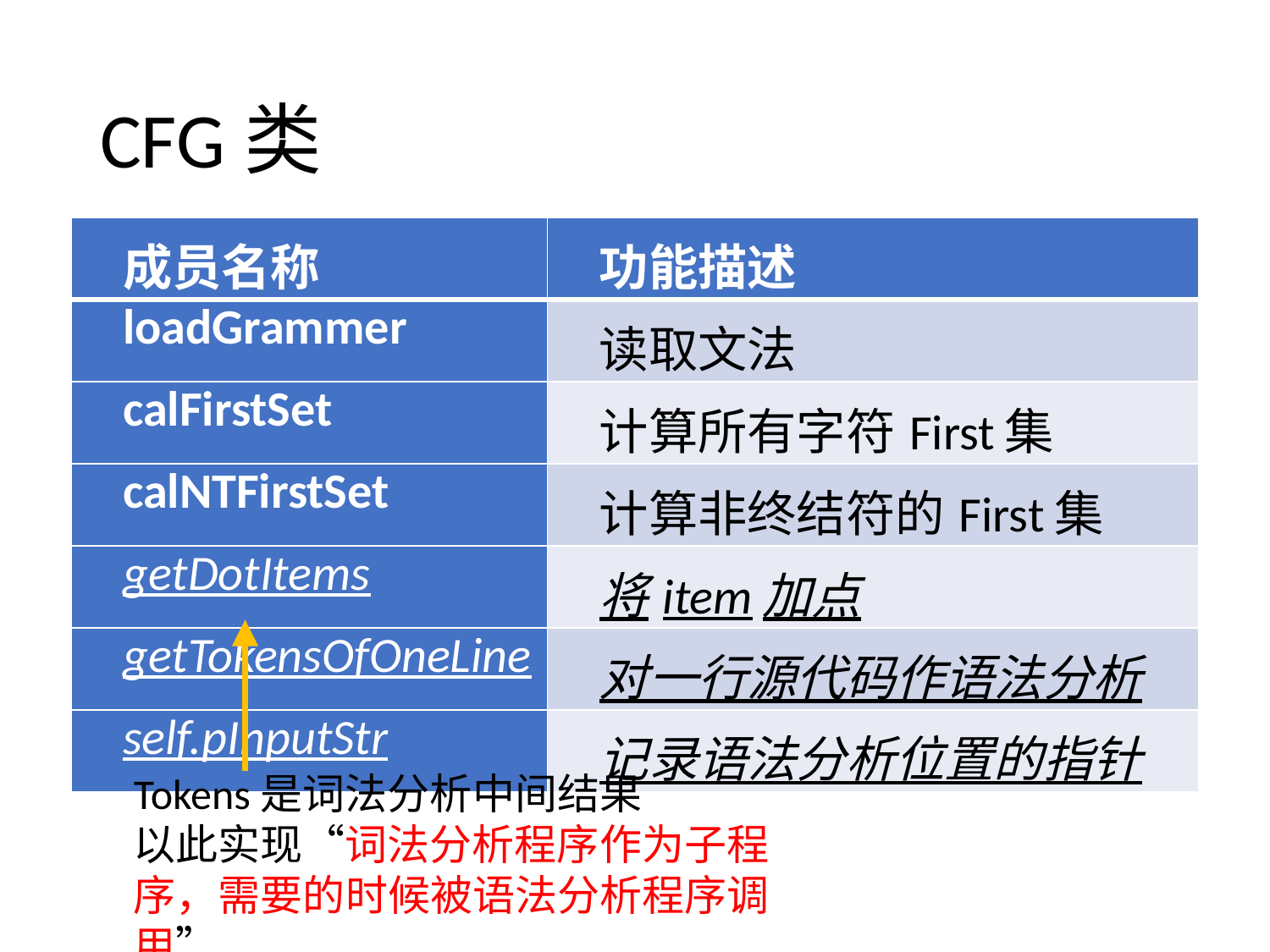

# CFG类
| 成员名称 | 功能描述 |
| --- | --- |
| loadGrammer | 读取文法 |
| calFirstSet | 计算所有字符First集 |
| calNTFirstSet | 计算非终结符的First集 |
| getDotItems | 将item加点 |
| getTokensOfOneLine | 对一行源代码作语法分析 |
| self.pInputStr | 记录语法分析位置的指针 |
Tokens是词法分析中间结果
以此实现“词法分析程序作为子程序，需要的时候被语法分析程序调用”